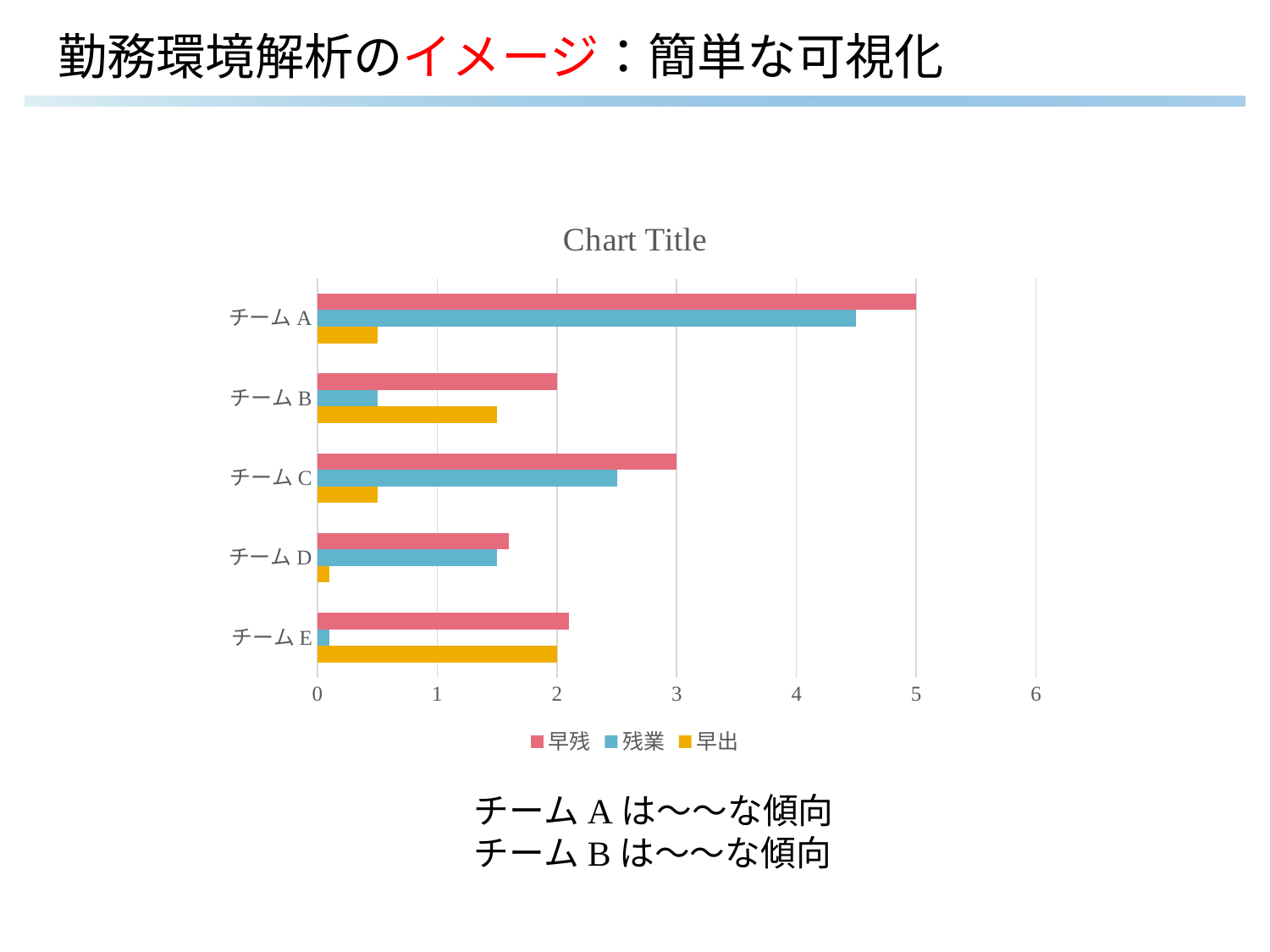

# 勤務環境解析のイメージ：簡単な可視化

### Chart:

| Category | 早出 | 残業 | 早残 |
|---|---|---|---|
| チームE | 2.0 | 0.1 | 2.1 |
| チームD | 0.1 | 1.5 | 1.6 |
| チームC | 0.5 | 2.5 | 3.0 |
| チームB | 1.5 | 0.5 | 2.0 |
| チームA | 0.5 | 4.5 | 5.0 |
チームAは～～な傾向
チームBは～～な傾向